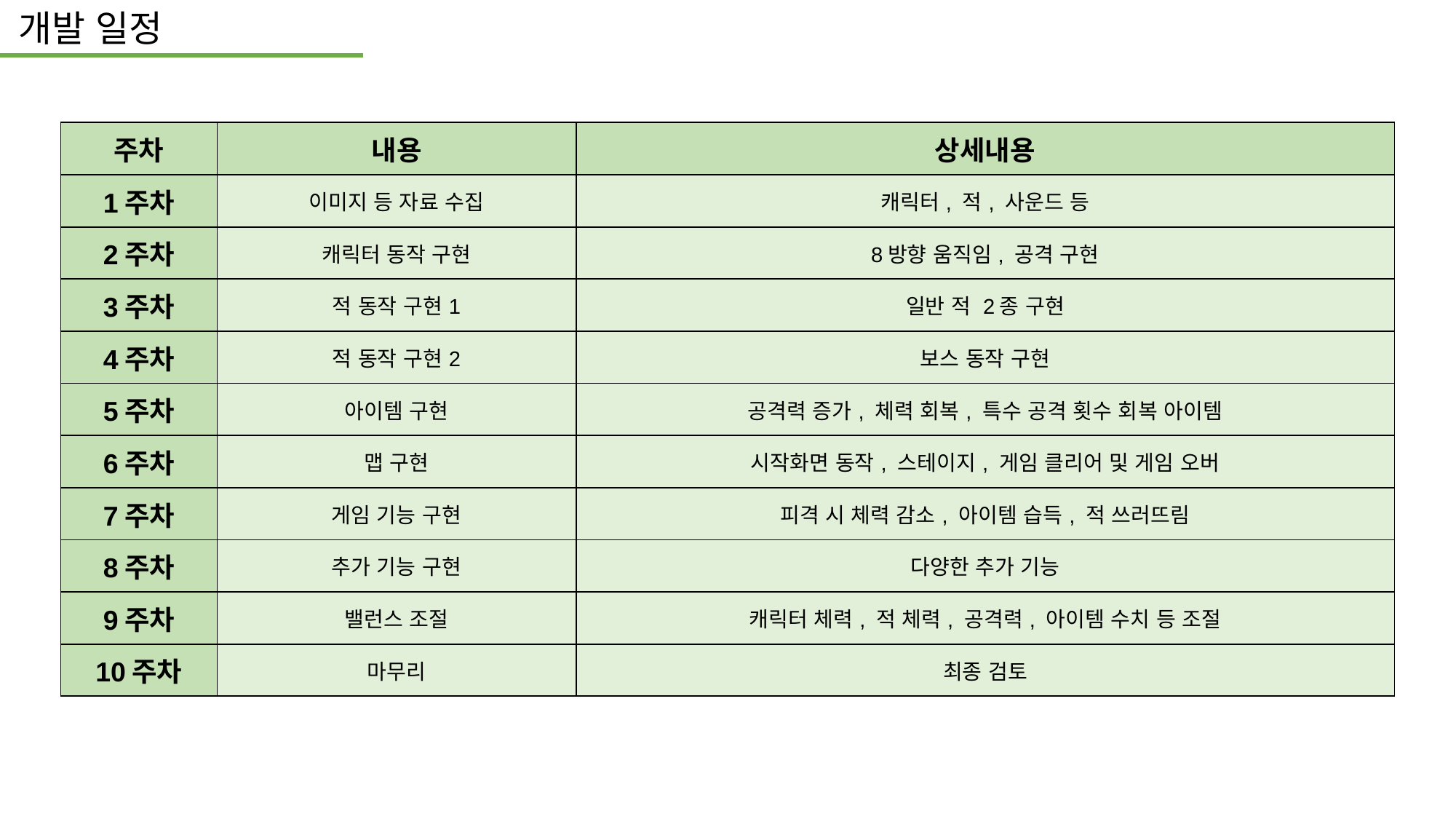

개발 일정
| 주차 | 내용 | 상세내용 |
| --- | --- | --- |
| 1주차 | 이미지 등 자료 수집 | 캐릭터, 적, 사운드 등 |
| 2주차 | 캐릭터 동작 구현 | 8방향 움직임, 공격 구현 |
| 3주차 | 적 동작 구현1 | 일반 적 2종 구현 |
| 4주차 | 적 동작 구현2 | 보스 동작 구현 |
| 5주차 | 아이템 구현 | 공격력 증가, 체력 회복, 특수 공격 횟수 회복 아이템 |
| 6주차 | 맵 구현 | 시작화면 동작, 스테이지, 게임 클리어 및 게임 오버 |
| 7주차 | 게임 기능 구현 | 피격 시 체력 감소, 아이템 습득, 적 쓰러뜨림 |
| 8주차 | 추가 기능 구현 | 다양한 추가 기능 |
| 9주차 | 밸런스 조절 | 캐릭터 체력, 적 체력, 공격력, 아이템 수치 등 조절 |
| 10주차 | 마무리 | 최종 검토 |